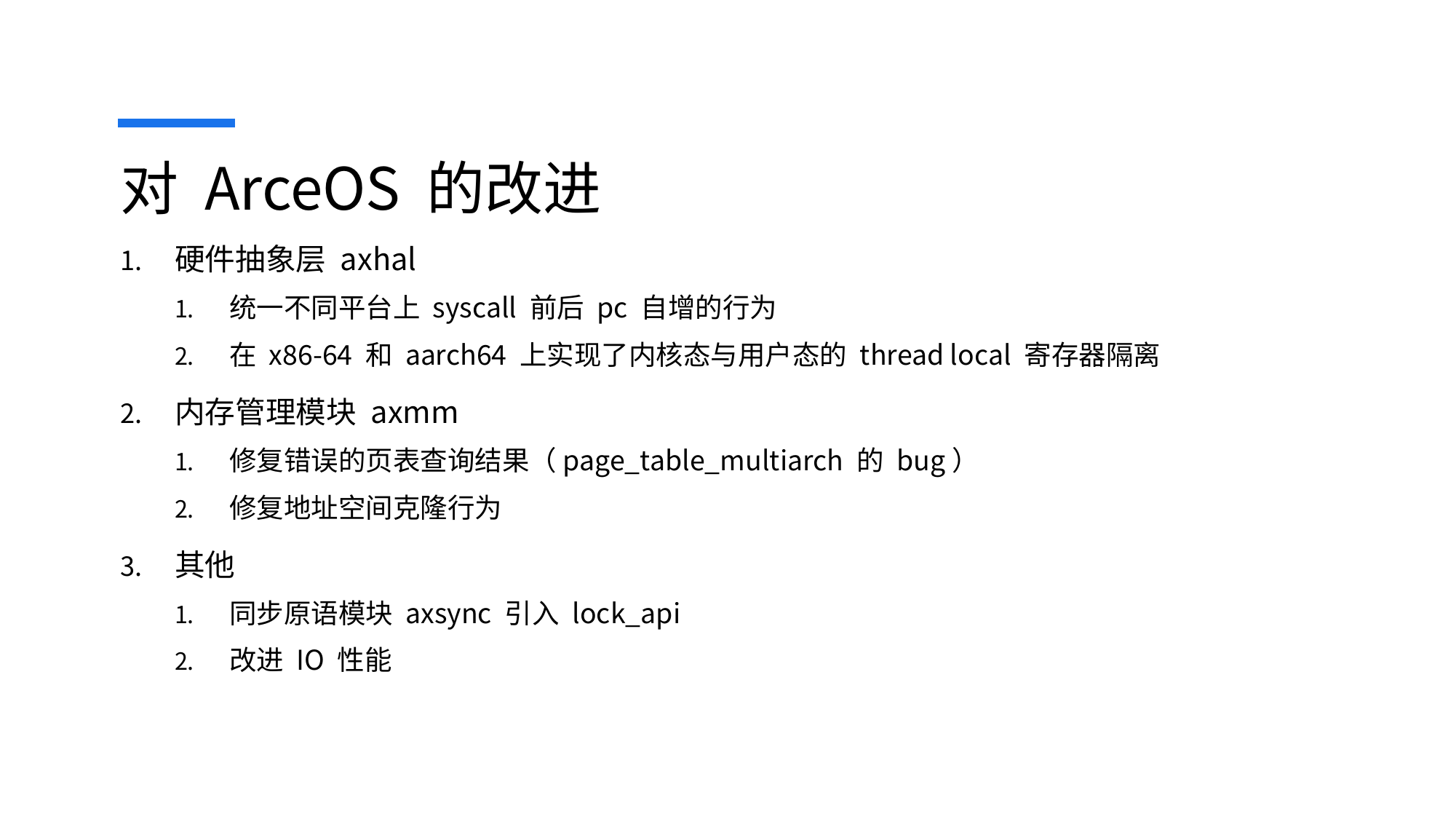

# 对 ArceOS 的改进
硬件抽象层 axhal
统一不同平台上 syscall 前后 pc 自增的行为
在 x86-64 和 aarch64 上实现了内核态与用户态的 thread local 寄存器隔离
内存管理模块 axmm
修复错误的页表查询结果（page_table_multiarch 的 bug）
修复地址空间克隆行为
其他
同步原语模块 axsync 引入 lock_api
改进 IO 性能
8